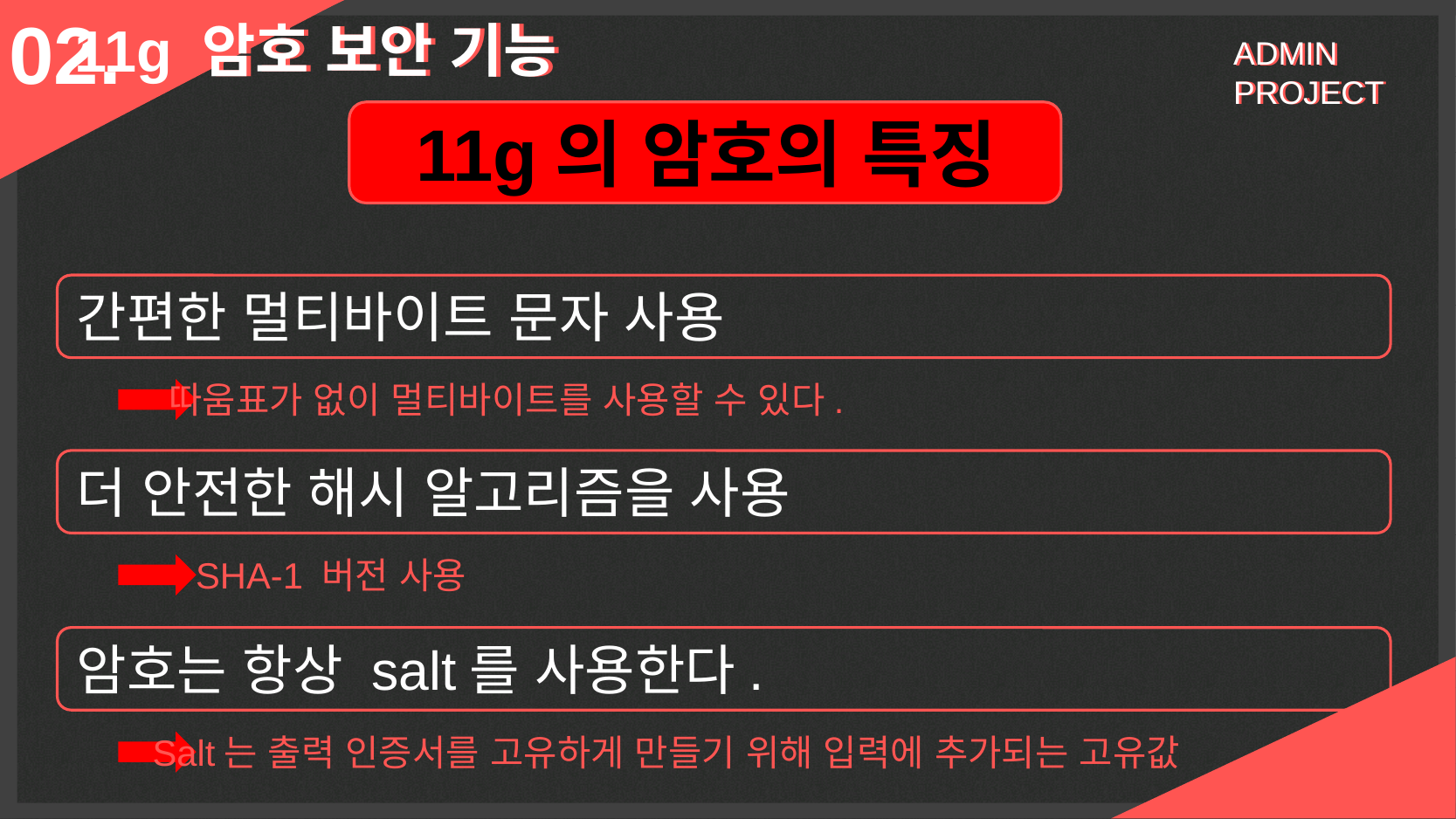

02.

11g 암호 보안 기능
11g 암호 보안 기능
ADMIN PROJECT
ADMIN PROJECT
11g의 암호의 특징
간편한 멀티바이트 문자 사용
따움표가 없이 멀티바이트를 사용할 수 있다.

더 안전한 해시 알고리즘을 사용
SHA-1 버전 사용

암호는 항상 salt를 사용한다.
Salt는 출력 인증서를 고유하게 만들기 위해 입력에 추가되는 고유값